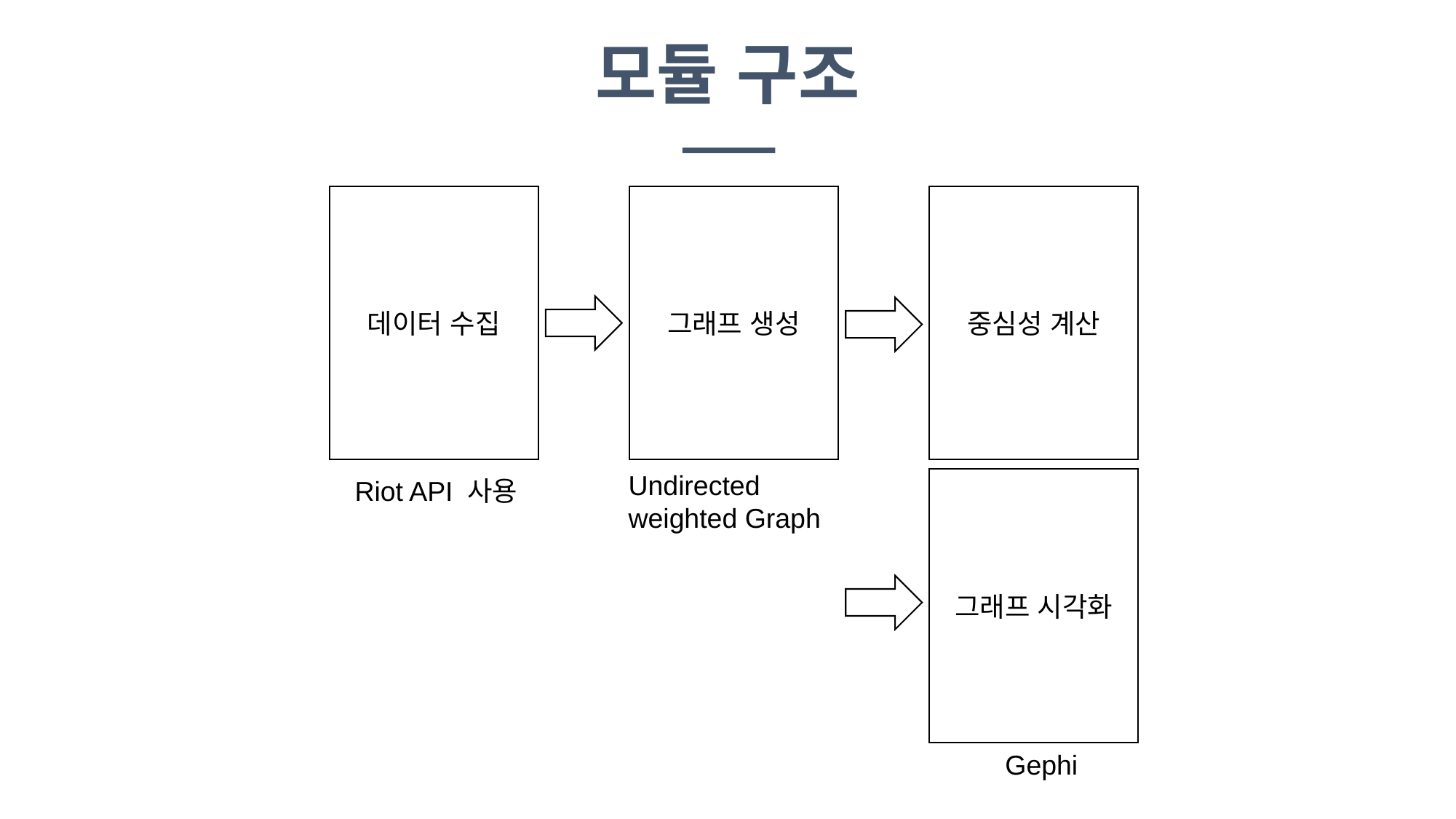

모듈 구조

중심성 계산
그래프 생성
데이터 수집

Undirected
weighted Graph
Riot API 사용
그래프 시각화

Gephi